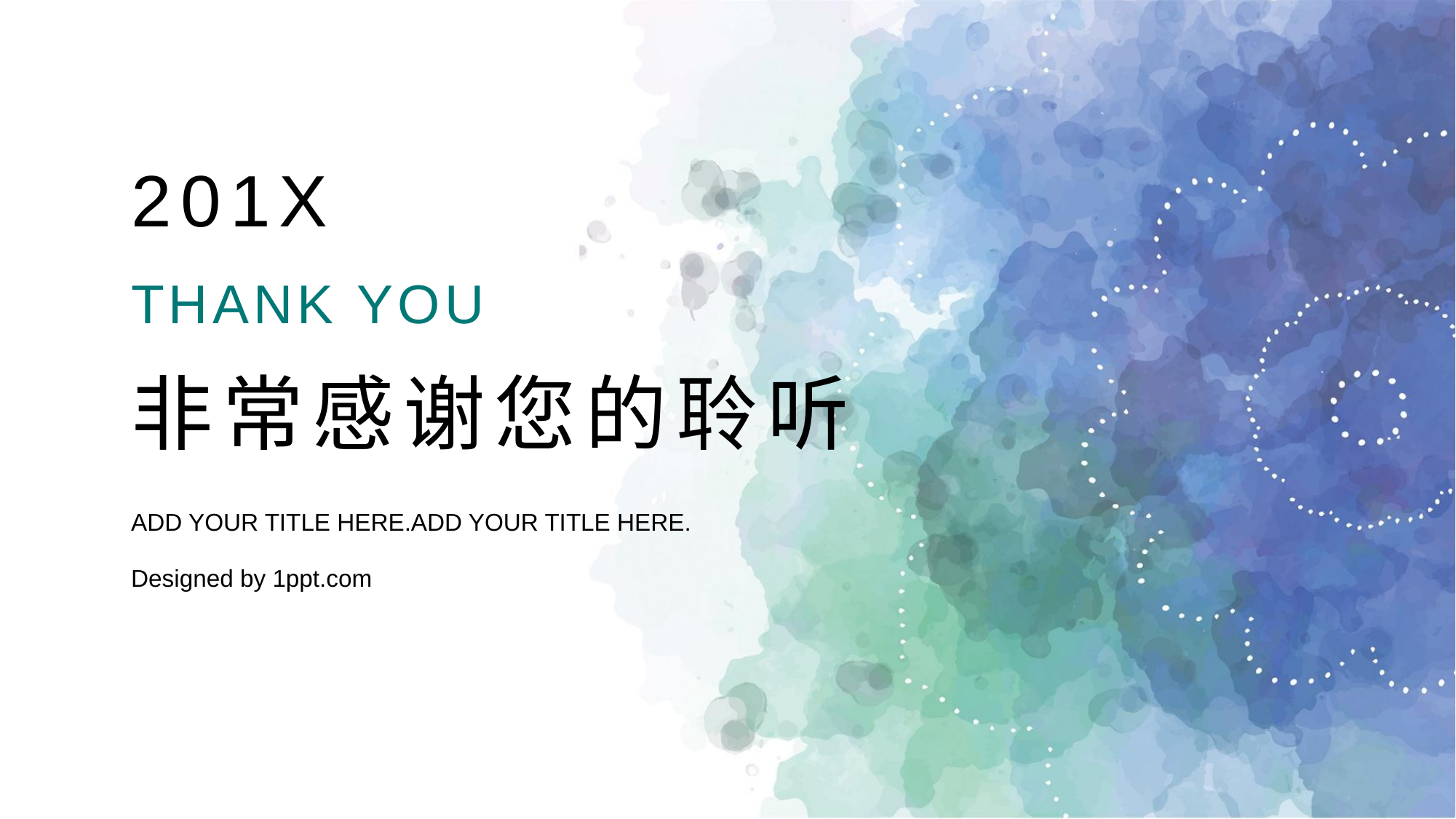

201X
THANK YOU
非常感谢您的聆听
ADD YOUR TITLE HERE.ADD YOUR TITLE HERE.
Designed by 1ppt.com